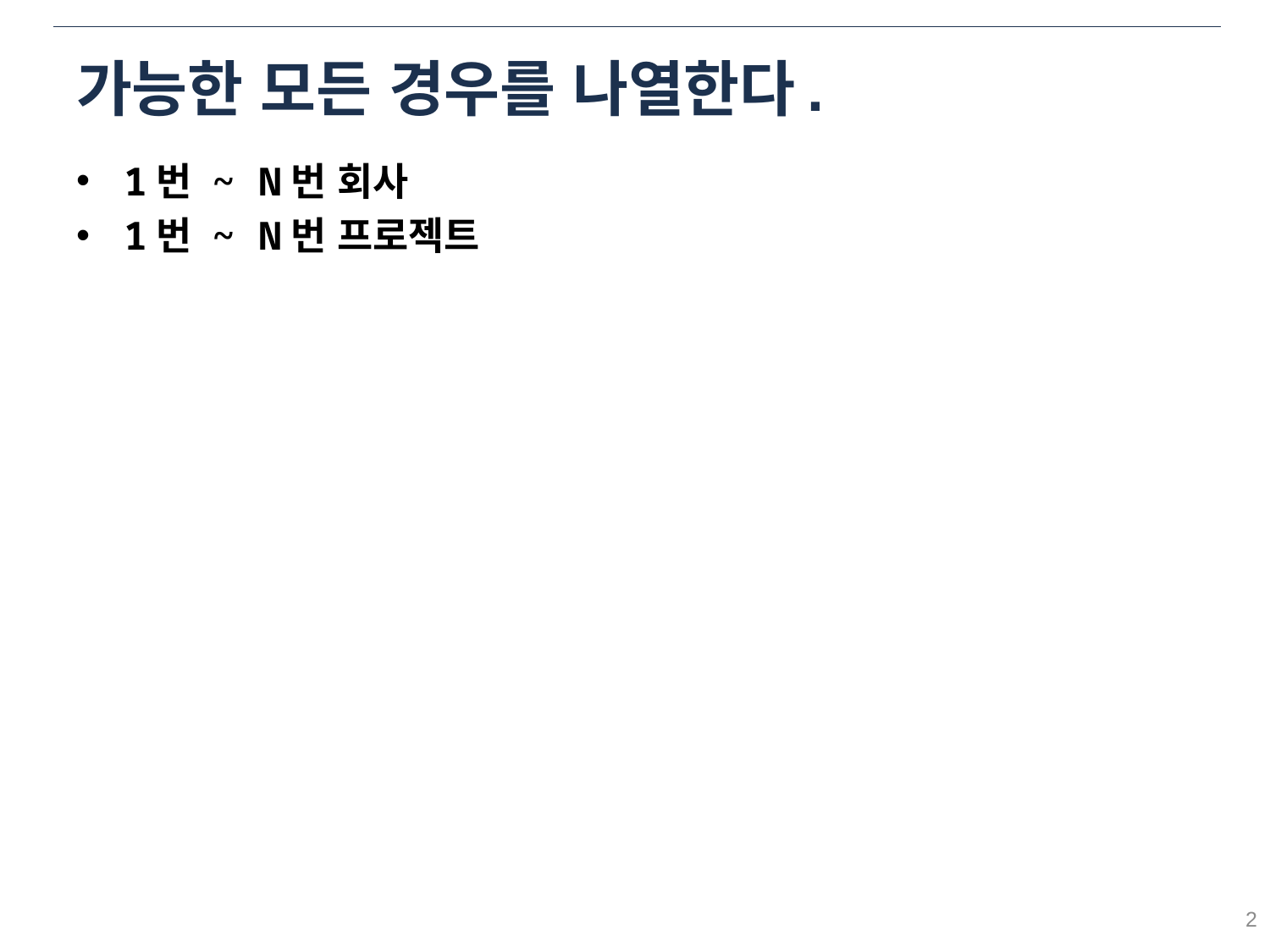

# 가능한 모든 경우를 나열한다.
1번 ~ N번 회사
1번 ~ N번 프로젝트
2